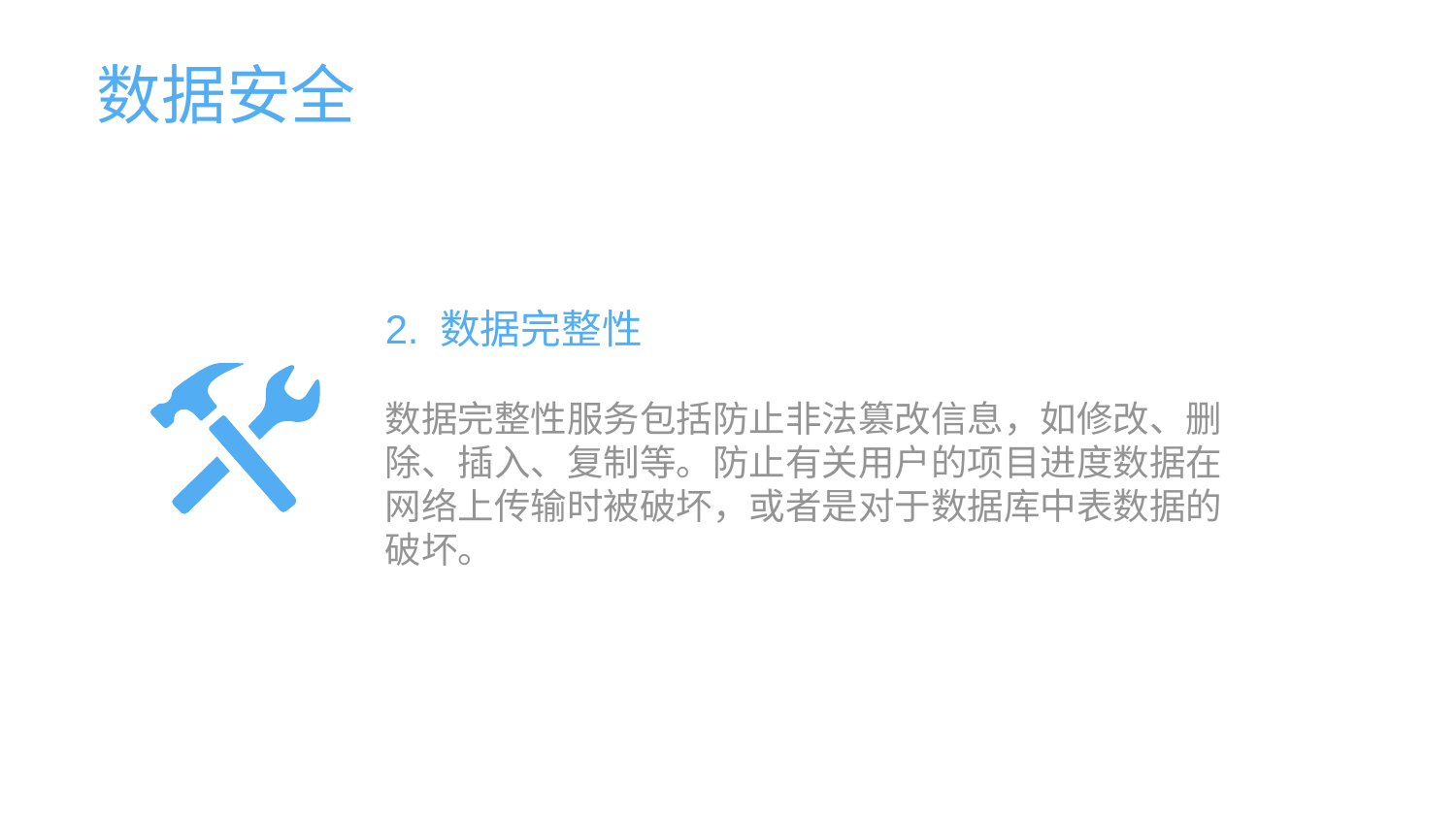

数据安全
2. 数据完整性

数据完整性服务包括防止非法篡改信息，如修改、删除、插入、复制等。防止有关用户的项目进度数据在网络上传输时被破坏，或者是对于数据库中表数据的破坏。